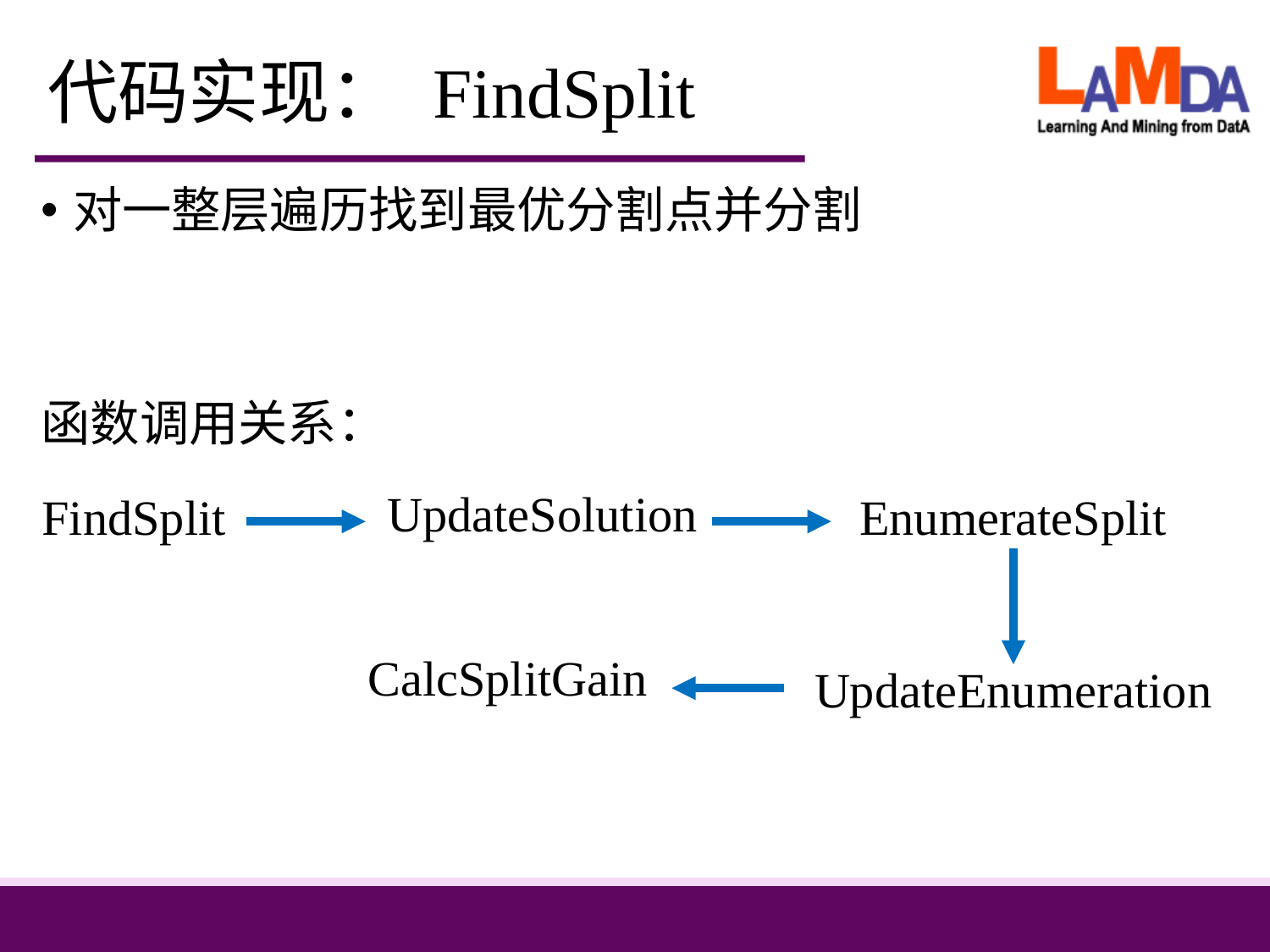

# 代码实现： FindSplit
对一整层遍历找到最优分割点并分割

函数调用关系：
UpdateSolution
FindSplit
EnumerateSplit
CalcSplitGain
UpdateEnumeration